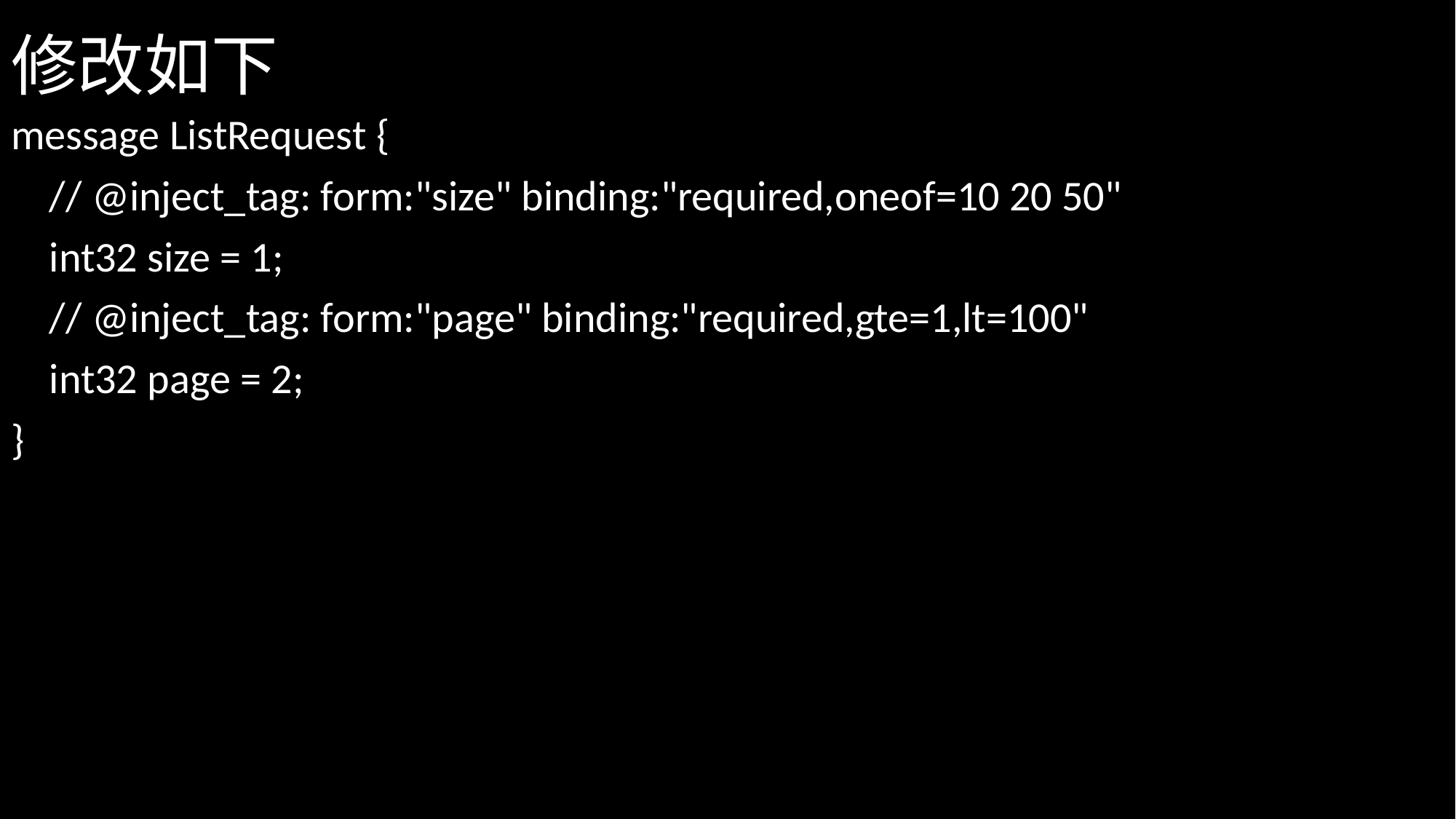

# 修改如下
message ListRequest {
    // @inject_tag: form:"size" binding:"required,oneof=10 20 50"
    int32 size = 1;
    // @inject_tag: form:"page" binding:"required,gte=1,lt=100"
    int32 page = 2;
}